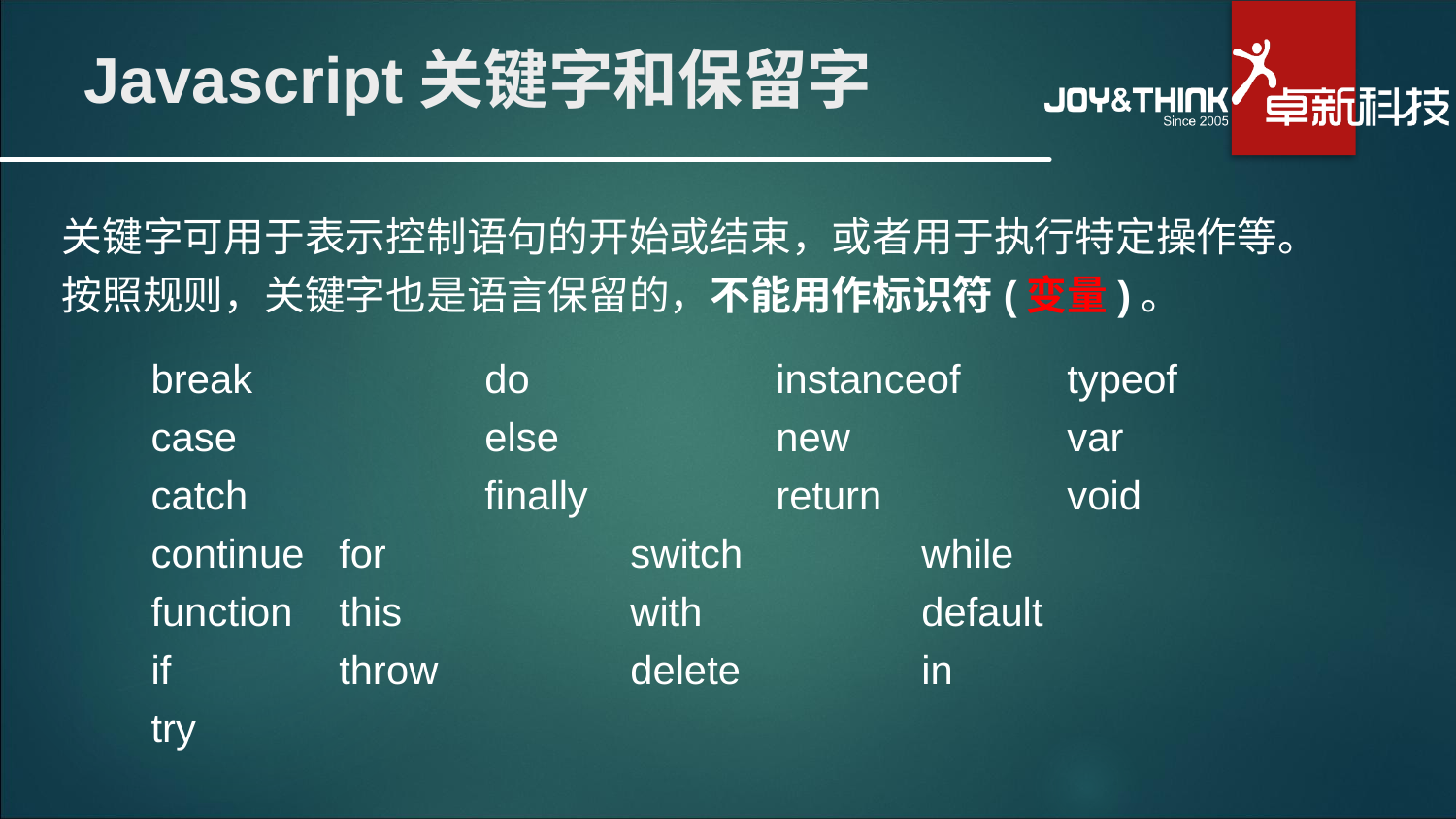

# Javascript关键字和保留字
关键字可用于表示控制语句的开始或结束，或者用于执行特定操作等。
按照规则，关键字也是语言保留的，不能用作标识符(变量)。
break		do		instanceof	typeof
case		else		new		var
catch		finally		return		void
continue	for		switch		while
function	this		with 		default
if 		throw		delete		in
try